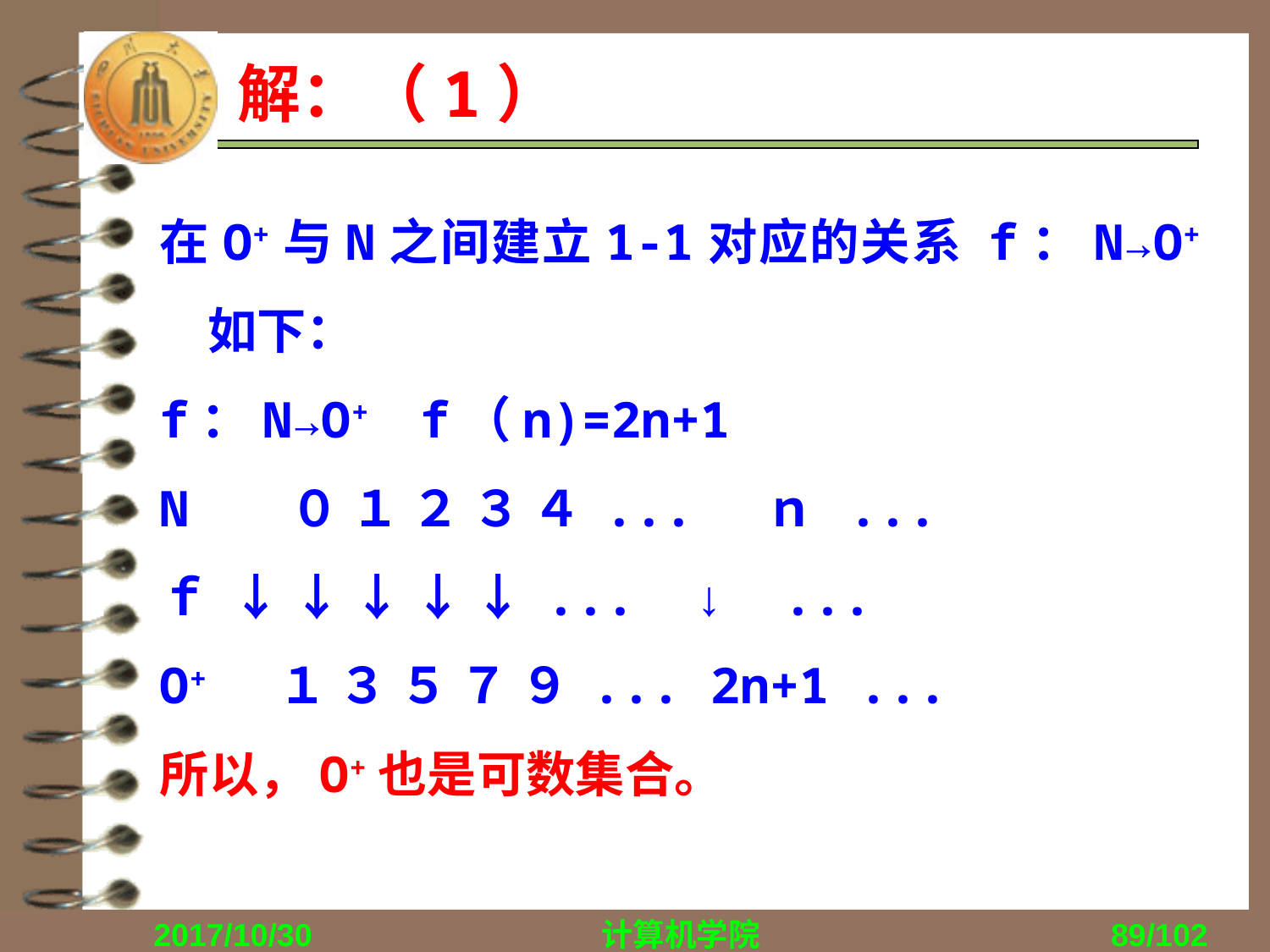

# 解：（1）
在O+与N之间建立1-1对应的关系 f：N→O+ 如下：
f：N→O+   f（n)=2n+1
N   ０ １ ２ ３ ４ ...  ｎ  ...
ｆ  ↓ ↓ ↓ ↓ ↓ ...  ↓  ...
O+  １ ３ ５ ７ ９ ... 2n+1 ...
所以，O+也是可数集合。
2017/10/30
计算机学院
89/102